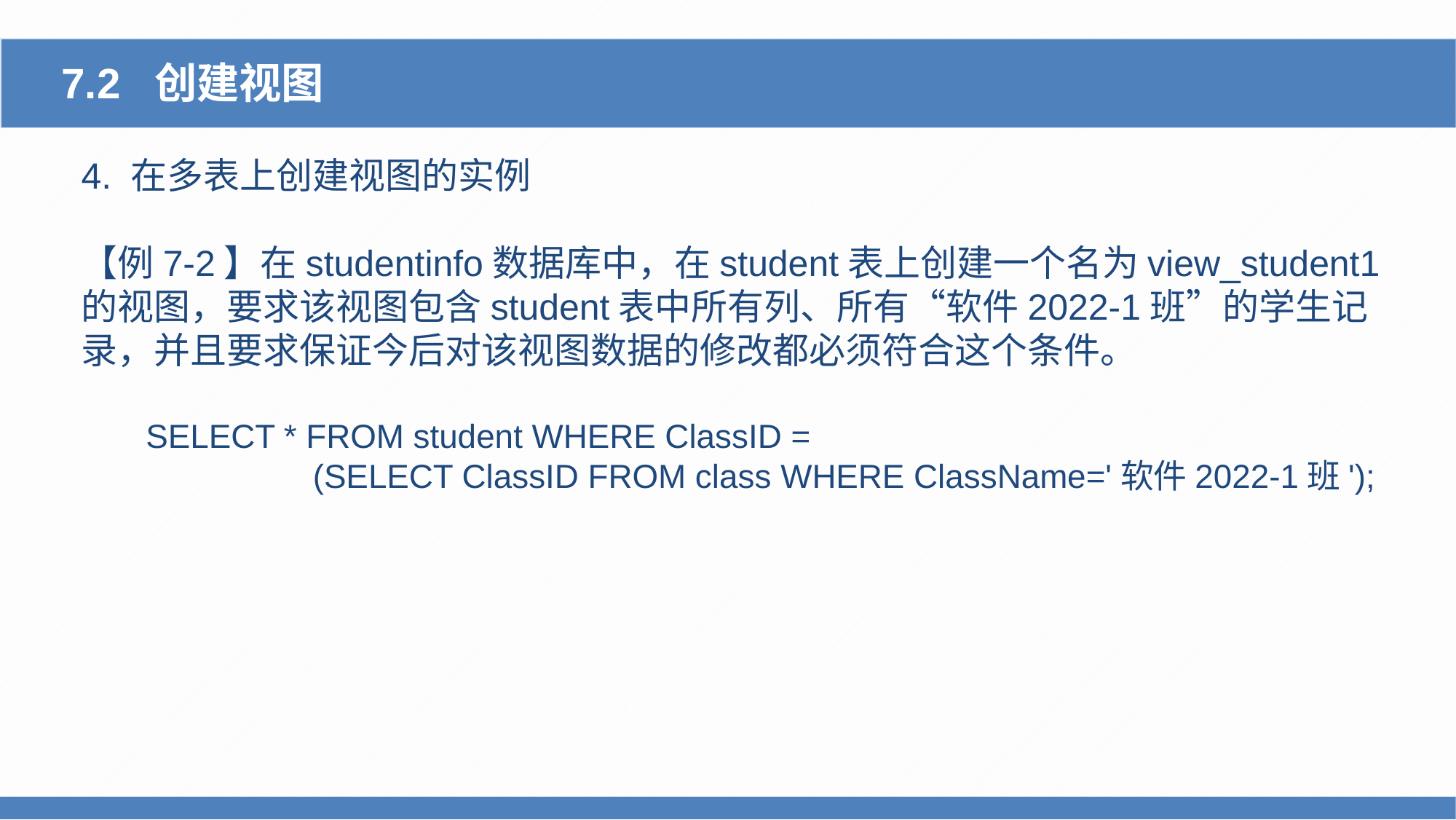

7.2  创建视图
4. 在多表上创建视图的实例

【例7-2】在studentinfo数据库中，在student表上创建一个名为view_student1的视图，要求该视图包含student表中所有列、所有“软件2022-1班”的学生记录，并且要求保证今后对该视图数据的修改都必须符合这个条件。

SELECT * FROM student WHERE ClassID =
                  (SELECT ClassID FROM class WHERE ClassName='软件2022-1班');